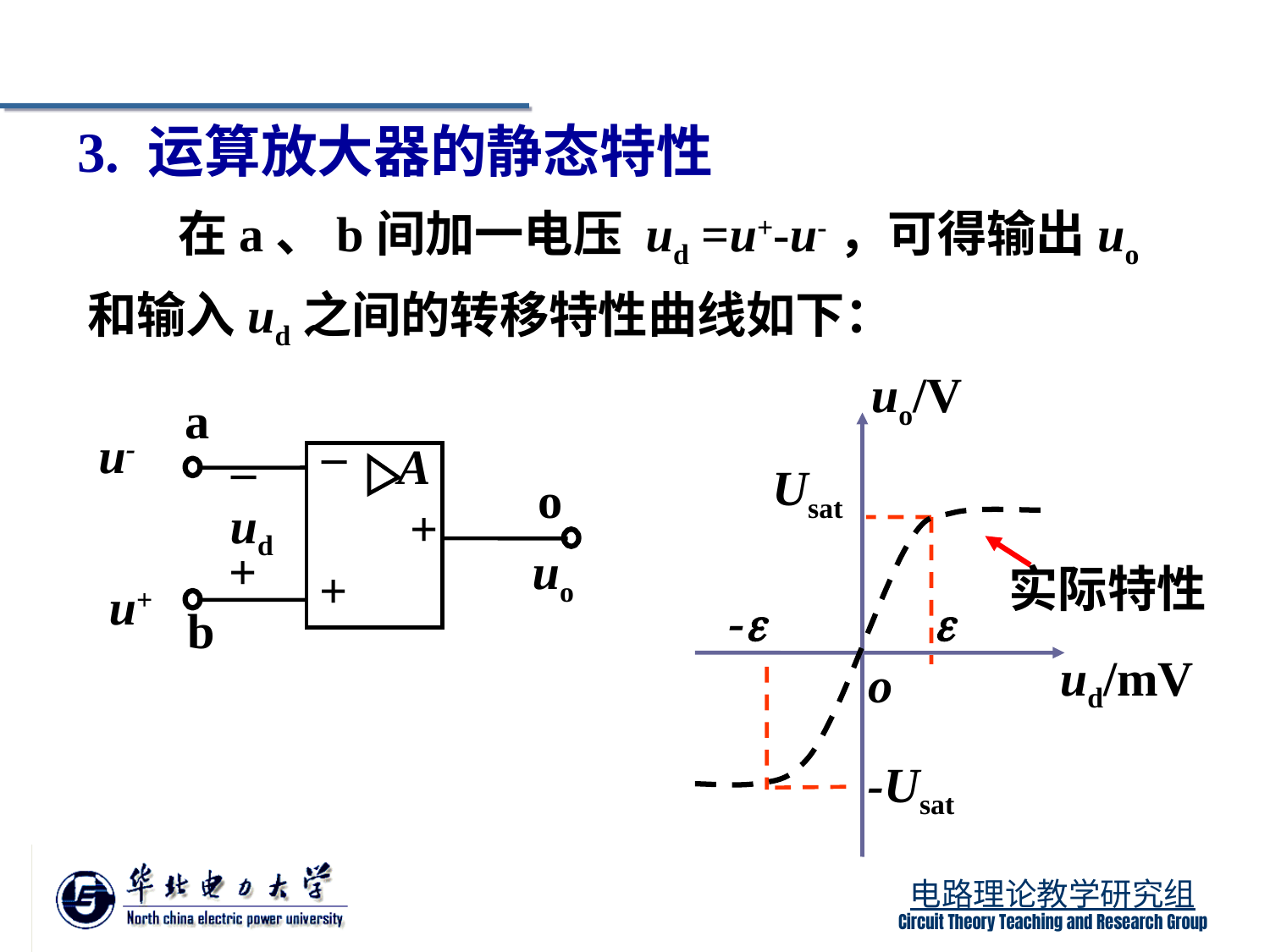

3. 运算放大器的静态特性
       在a、b间加一电压 ud =u+-u-，可得输出uo和输入ud之间的转移特性曲线如下：
uo/V

Usat

-ε
ε
ud/mV
o

-Usat

a
_
_
u-
A

o

ud
+

+
uo

+
u+

b

实际特性